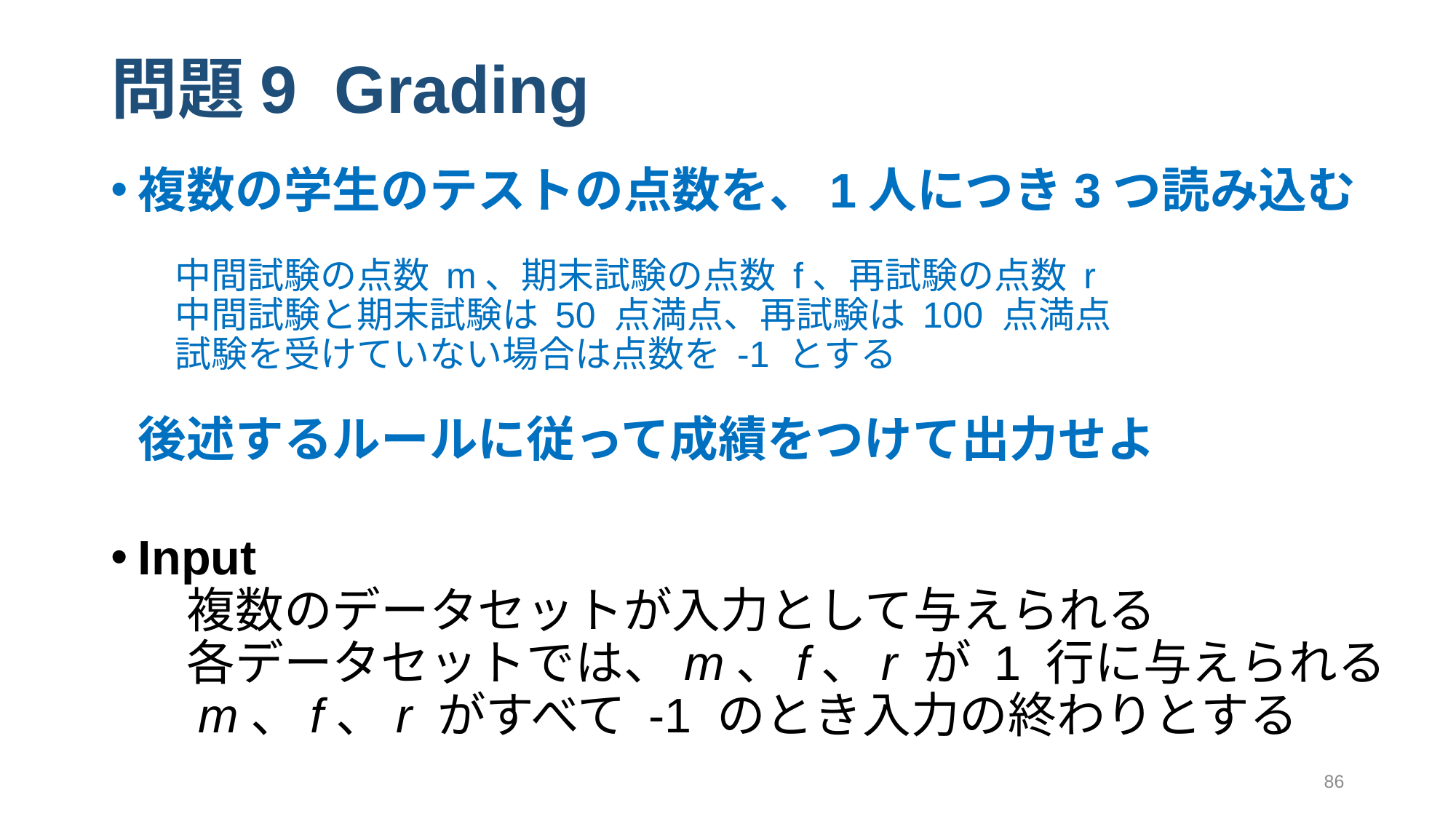

# 問題9  Grading
複数の学生のテストの点数を、1人につき3つ読み込む
　中間試験の点数 m、期末試験の点数 f、再試験の点数 r 
　中間試験と期末試験は 50 点満点、再試験は 100 点満点
　試験を受けていない場合は点数を -1 とする
後述するルールに従って成績をつけて出力せよ
Input
　複数のデータセットが入力として与えられる
　各データセットでは、m、f、r が 1 行に与えられる
　m、f、r がすべて -1 のとき入力の終わりとする
86